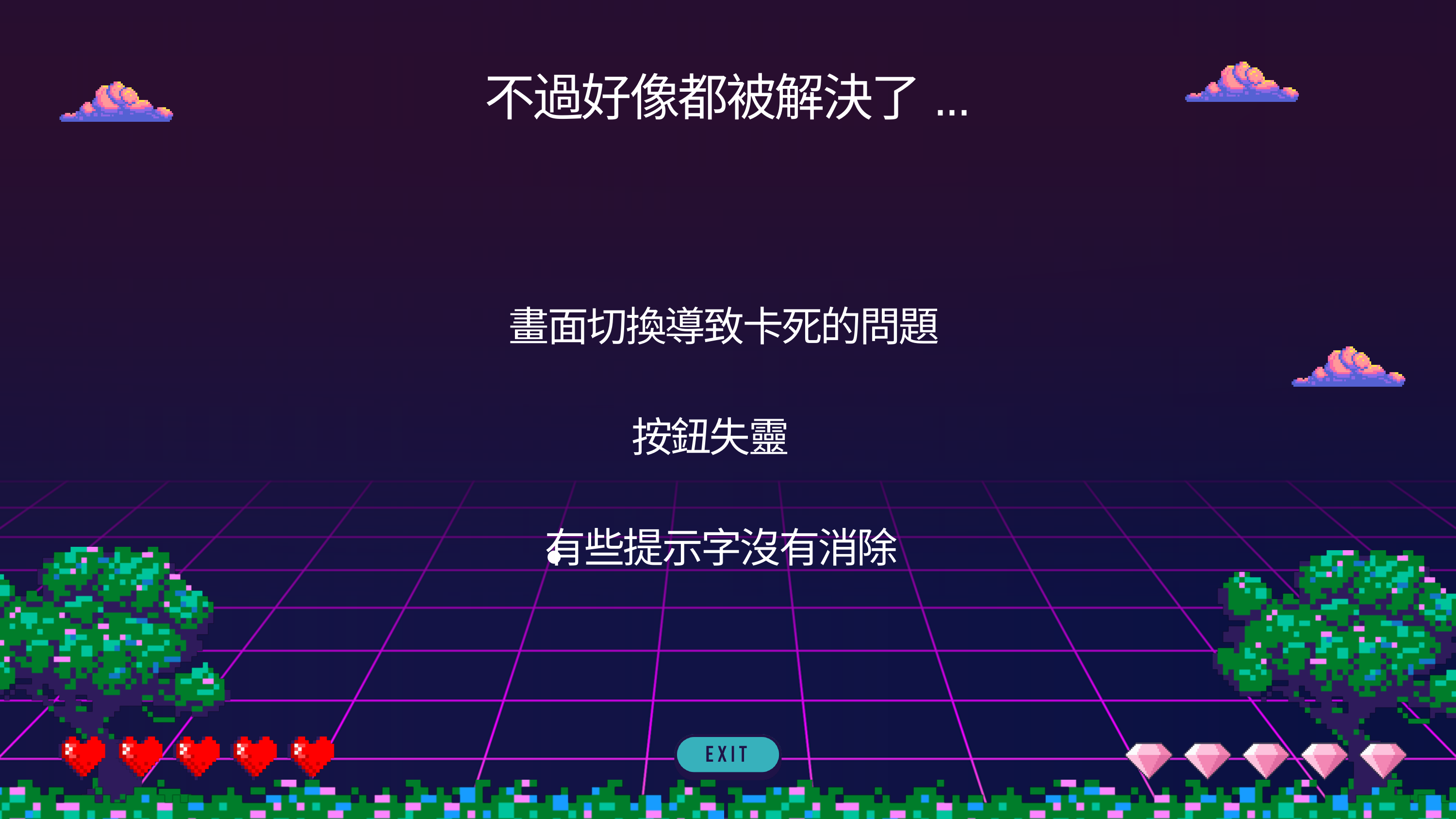

不過好像都被解決了...

畫面切換導致卡死的問題

按鈕失靈
有些提示字沒有消除